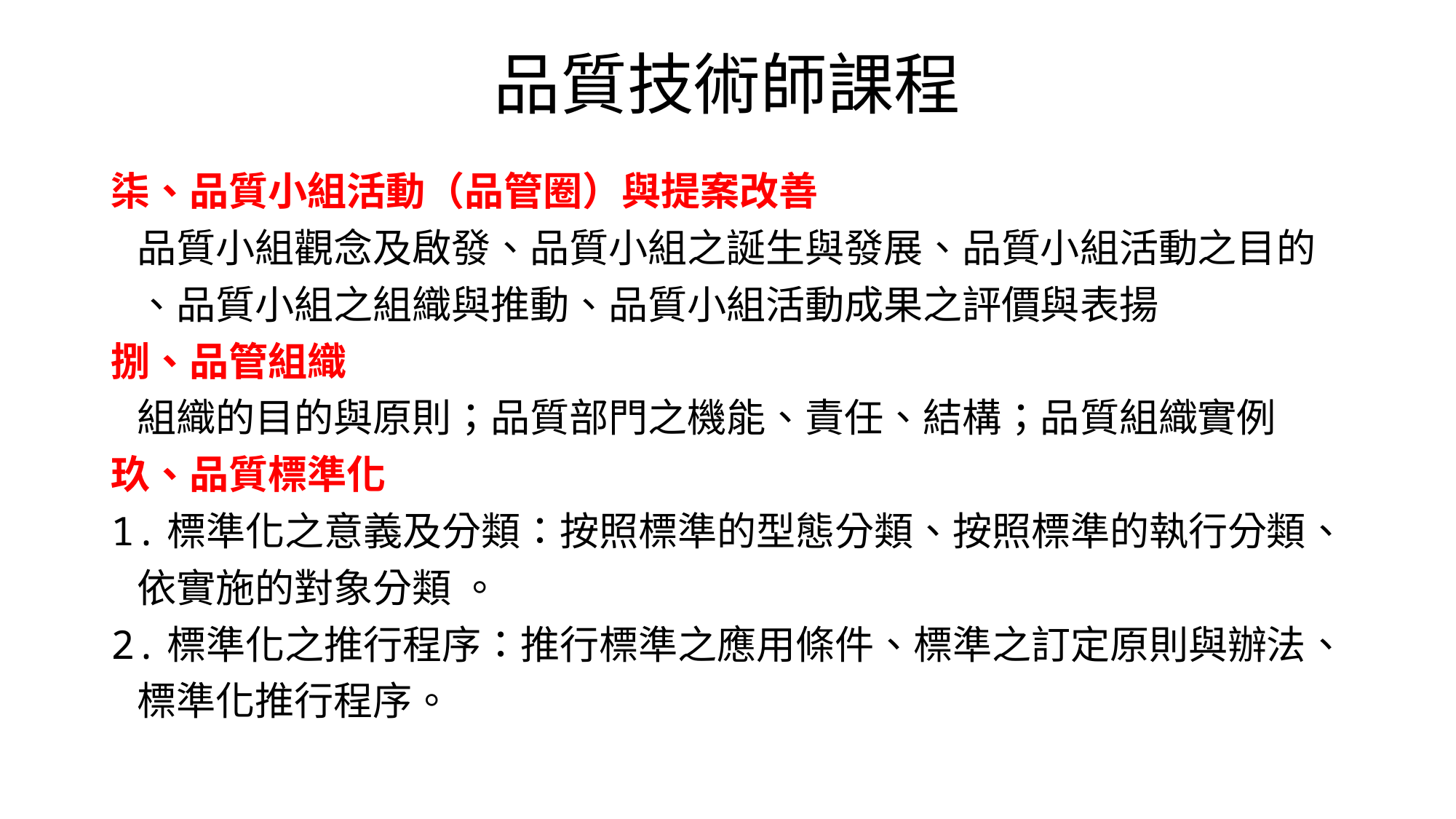

# 品質技術師課程
柒、品質小組活動（品管圈）與提案改善
  品質小組觀念及啟發、品質小組之誕生與發展、品質小組活動之目的
  、品質小組之組織與推動、品質小組活動成果之評價與表揚
捌、品管組織
  組織的目的與原則；品質部門之機能、責任、結構；品質組織實例
玖、品質標準化
1.標準化之意義及分類：按照標準的型態分類、按照標準的執行分類、
  依實施的對象分類 。
2.標準化之推行程序：推行標準之應用條件、標準之訂定原則與辦法、
  標準化推行程序。